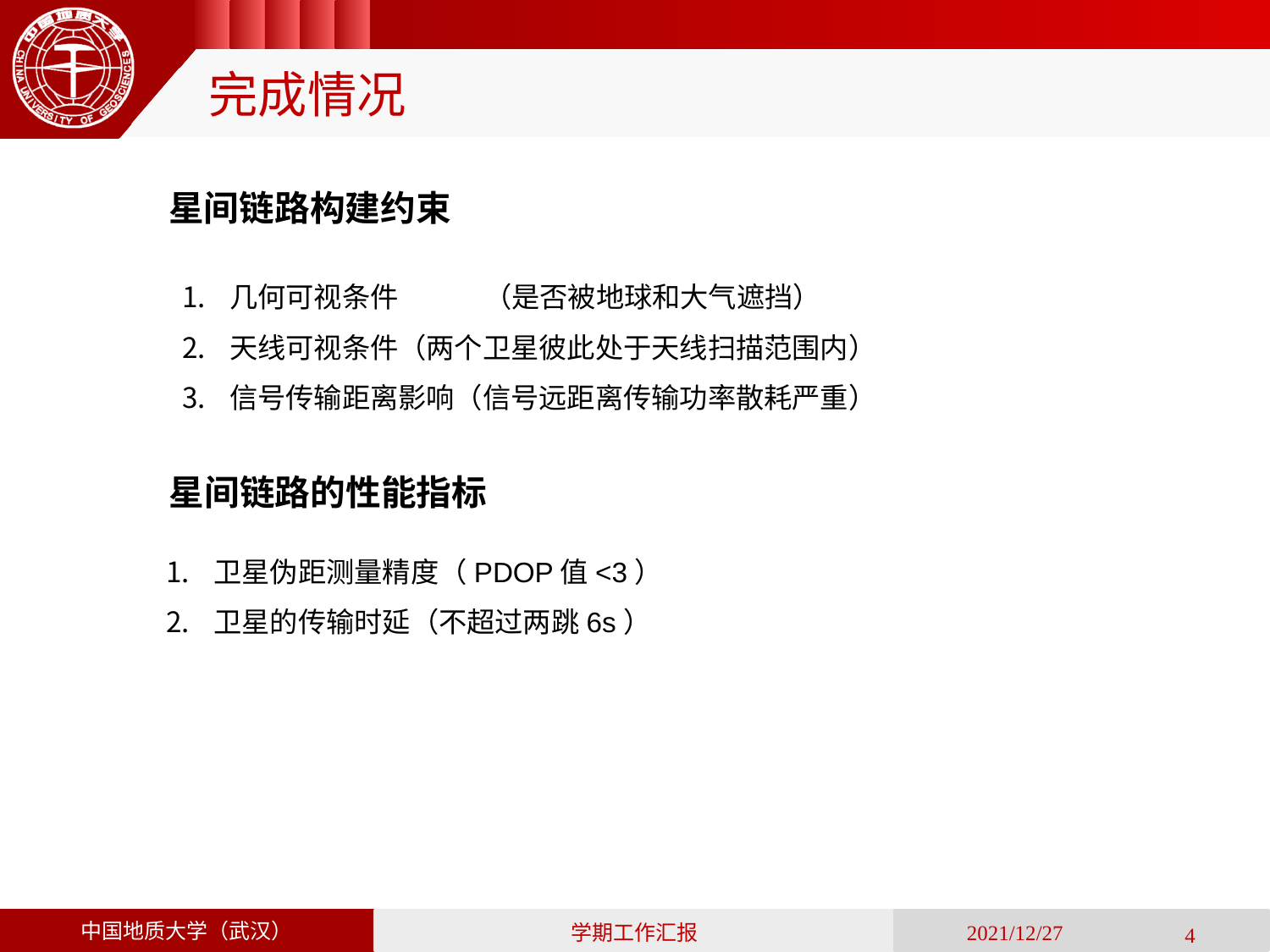

# 完成情况
星间链路构建约束
几何可视条件	（是否被地球和大气遮挡）
天线可视条件（两个卫星彼此处于天线扫描范围内）
信号传输距离影响（信号远距离传输功率散耗严重）
星间链路的性能指标
卫星伪距测量精度（PDOP值<3）
卫星的传输时延（不超过两跳6s）